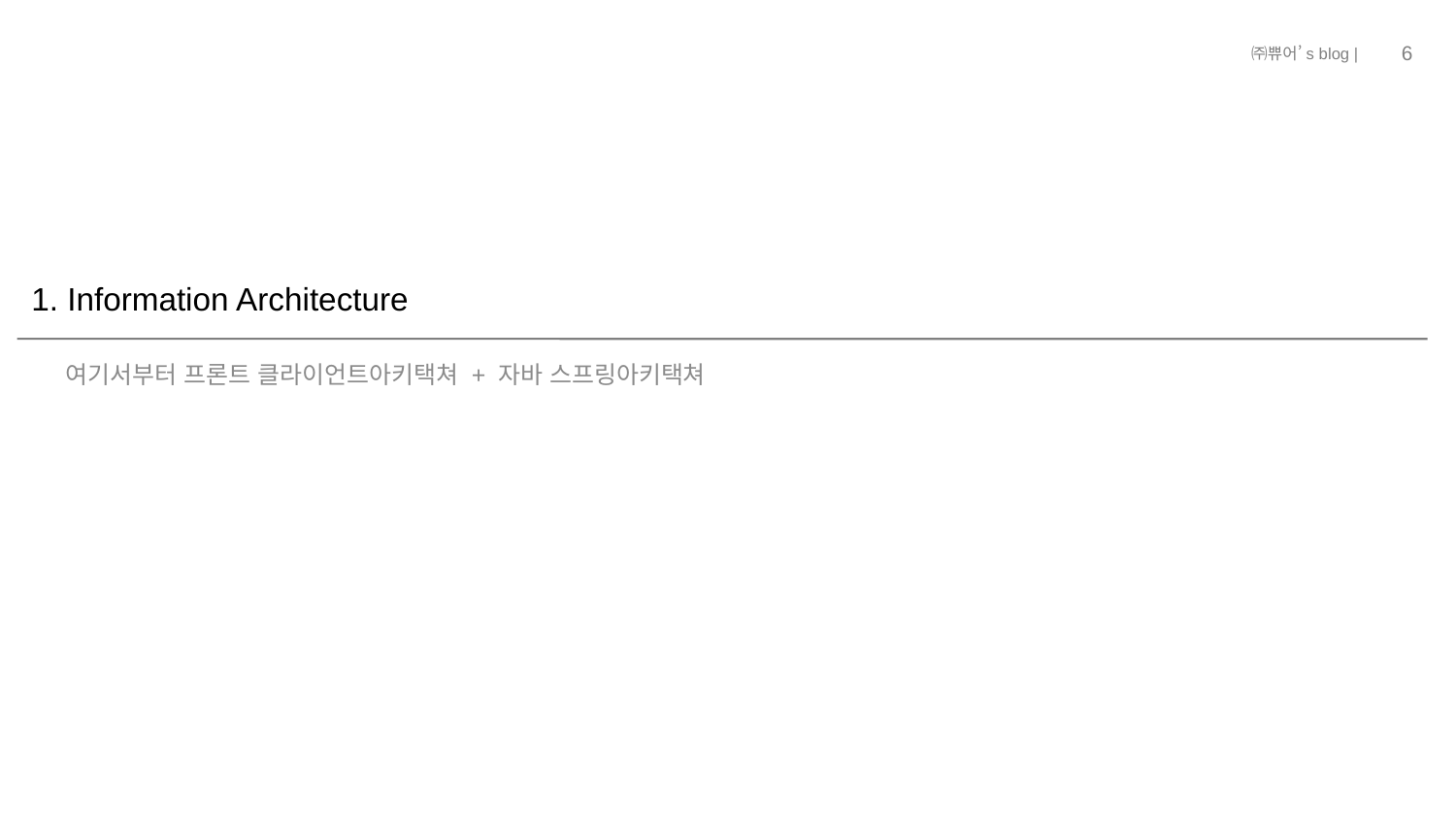

6
# 1. Information Architecture
여기서부터 프론트 클라이언트아키택쳐 + 자바 스프링아키택쳐